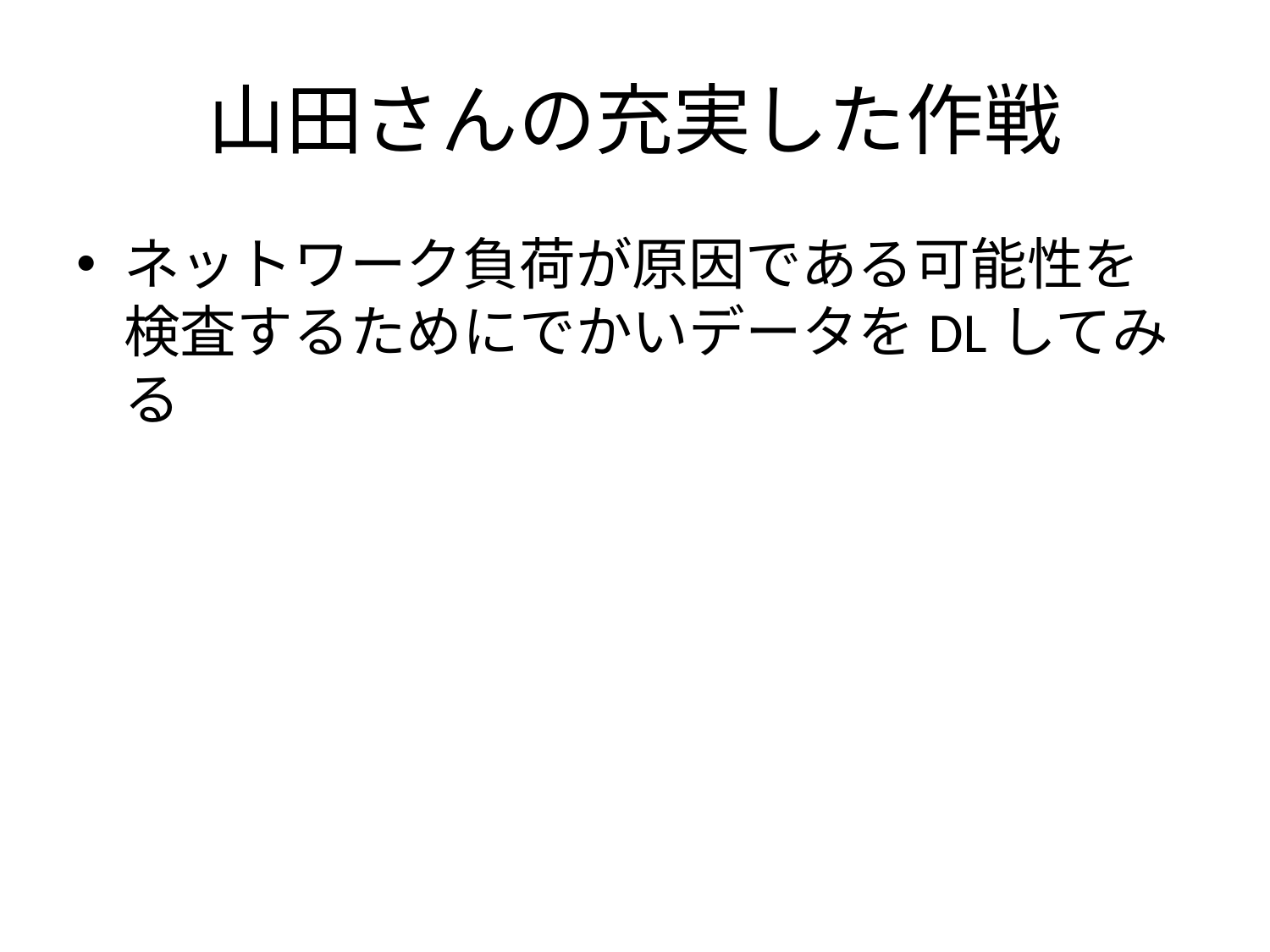

# 山田さんの充実した作戦
ネットワーク負荷が原因である可能性を検査するためにでかいデータをDLしてみる